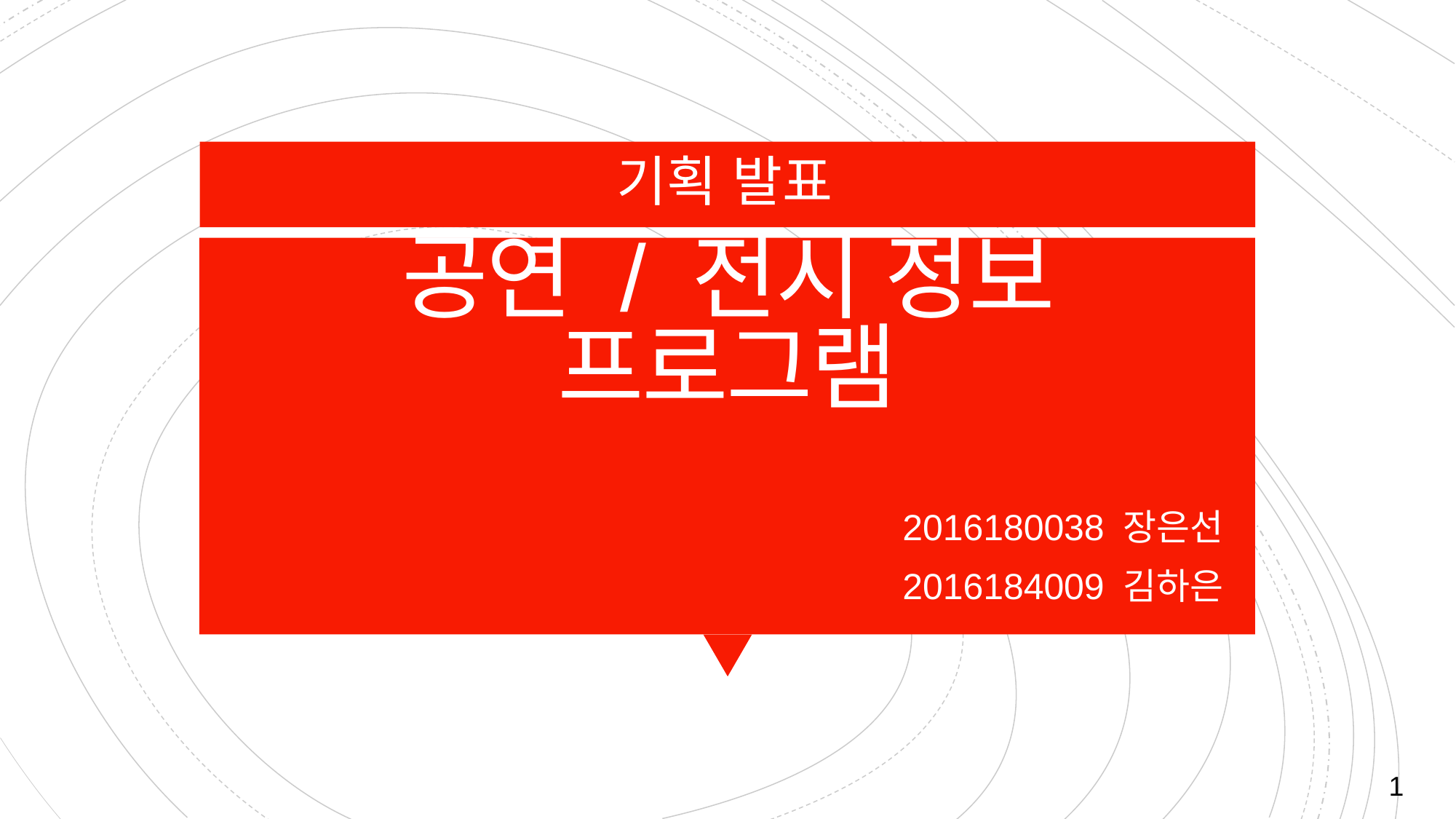

기획 발표
# 공연 / 전시 정보 프로그램
2016180038 장은선
2016184009 김하은

1